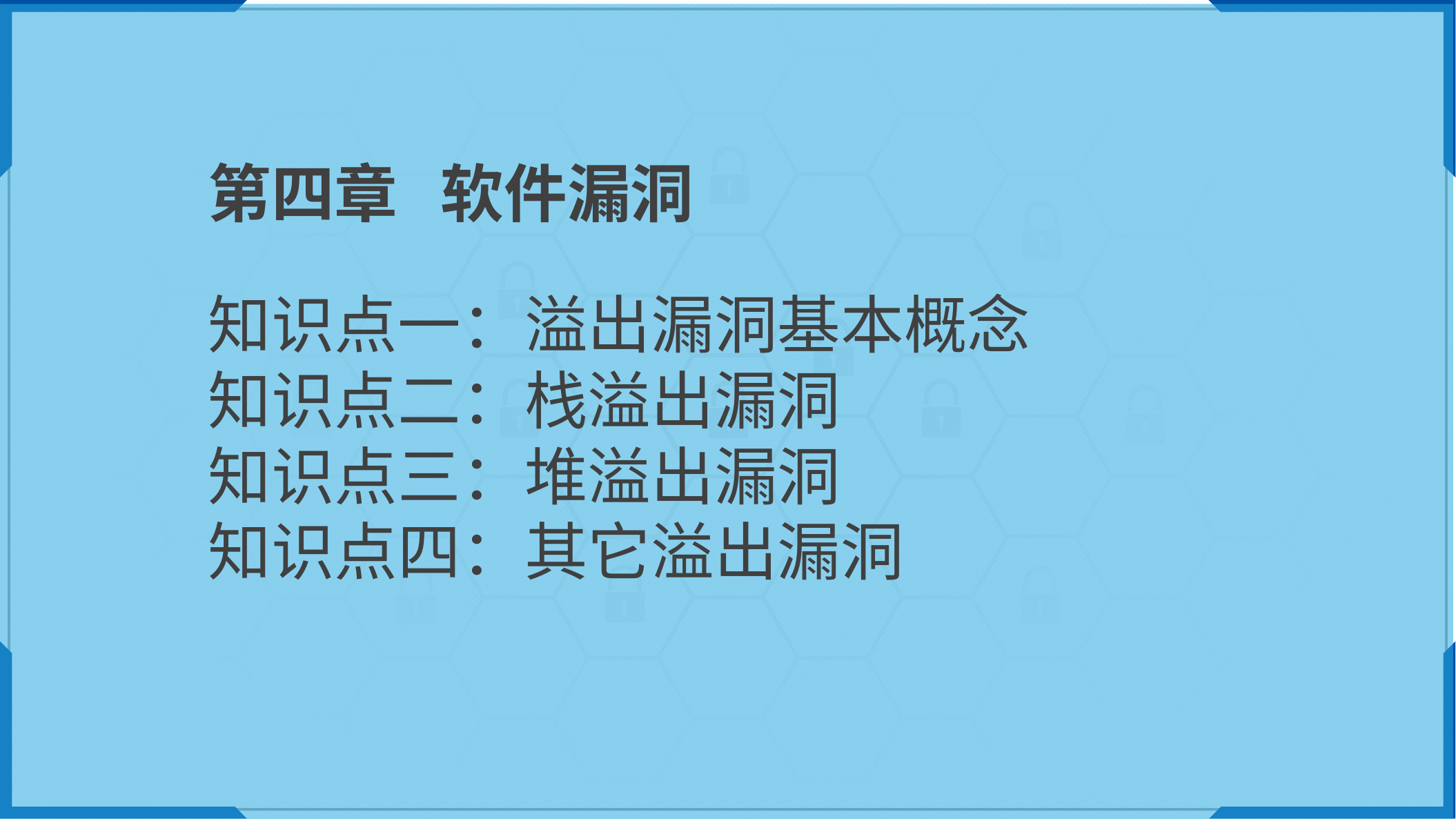

第四章   软件漏洞

知识点一：溢出漏洞基本概念
知识点二：栈溢出漏洞
知识点三：堆溢出漏洞
知识点四：其它溢出漏洞